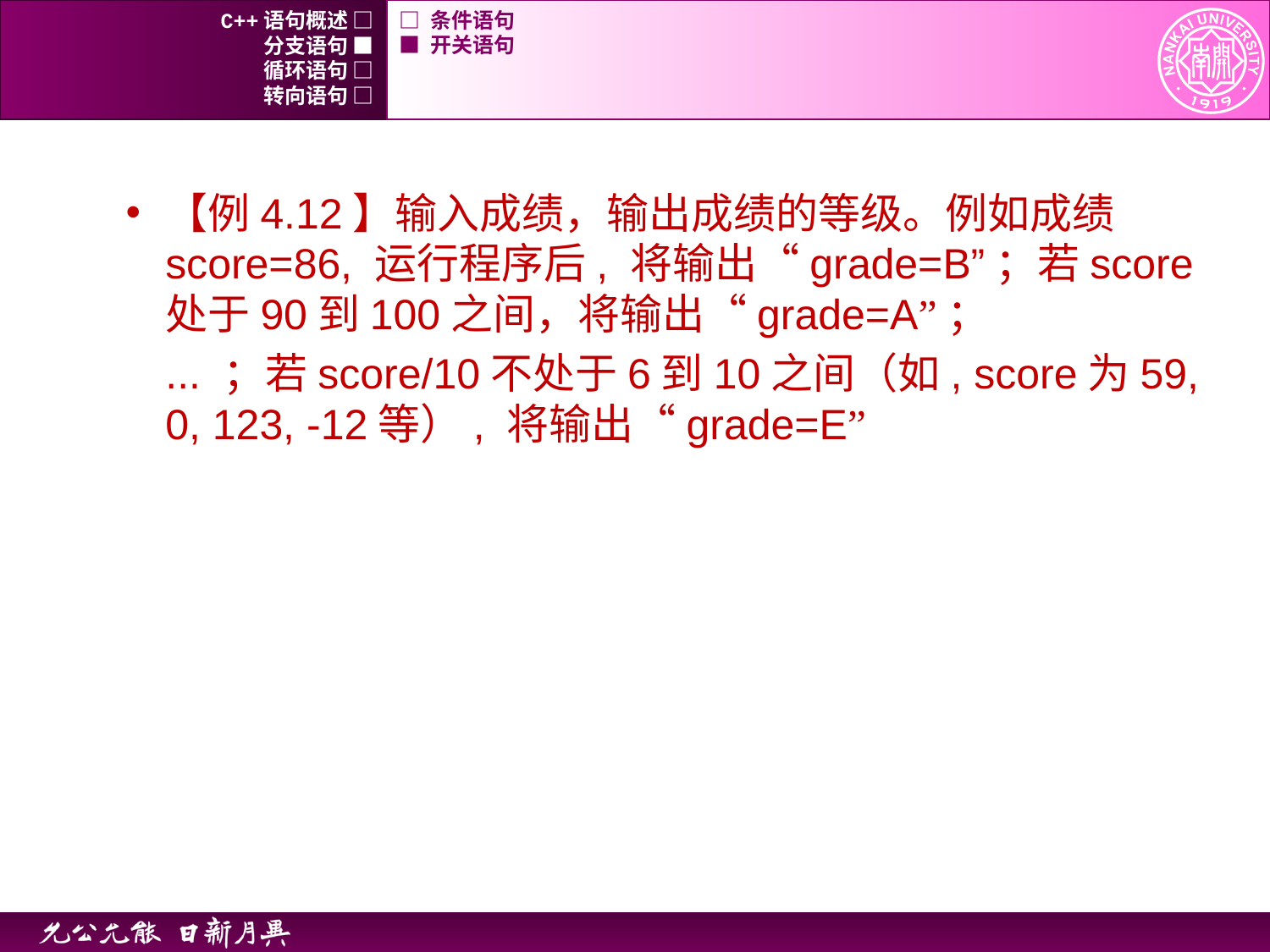

C++语句概述 □
□ 条件语句
分支语句 ■
■ 开关语句
循环语句 □

转向语句 □

【例4.12】输入成绩，输出成绩的等级。例如成绩score=86, 运行程序后, 将输出“grade=B”；若score处于90到100之间，将输出“grade=A”；
 	... ；若score/10不处于6到10之间（如, score为59, 0, 123, -12等）, 将输出“grade=E”